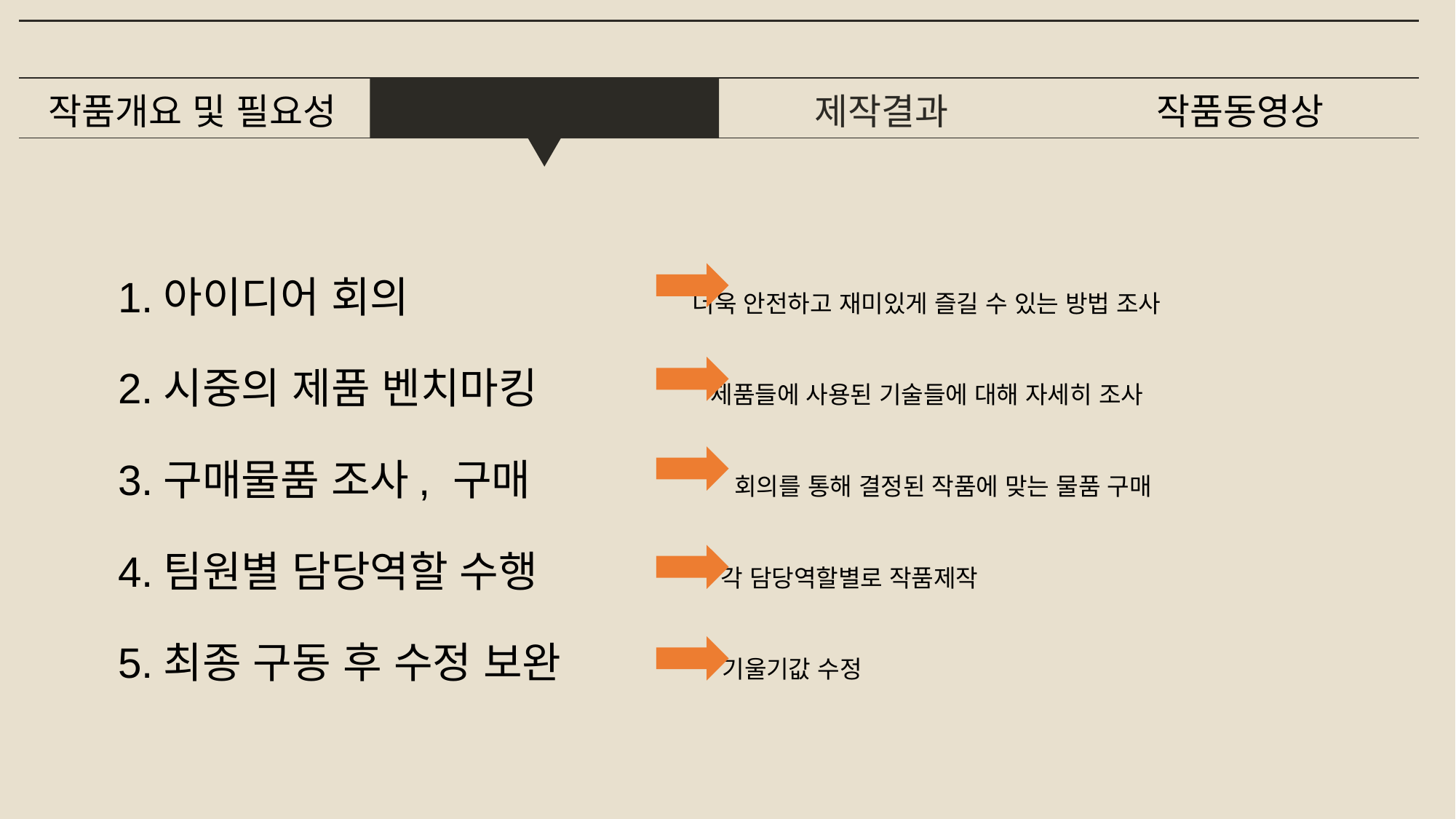

작품개요 및 필요성
제작결과
작품동영상
제작과정

1.아이디어 회의                        더욱 안전하고 재미있게 즐길 수 있는 방법 조사
2.시중의 제품 벤치마킹                 제품들에 사용된 기술들에 대해 자세히 조사
3.구매물품 조사, 구매                    회의를 통해 결정된 작품에 맞는 물품 구매
4.팀원별 담당역할 수행                  각 담당역할별로 작품제작
5.최종 구동 후 수정 보완                        기울기값 수정